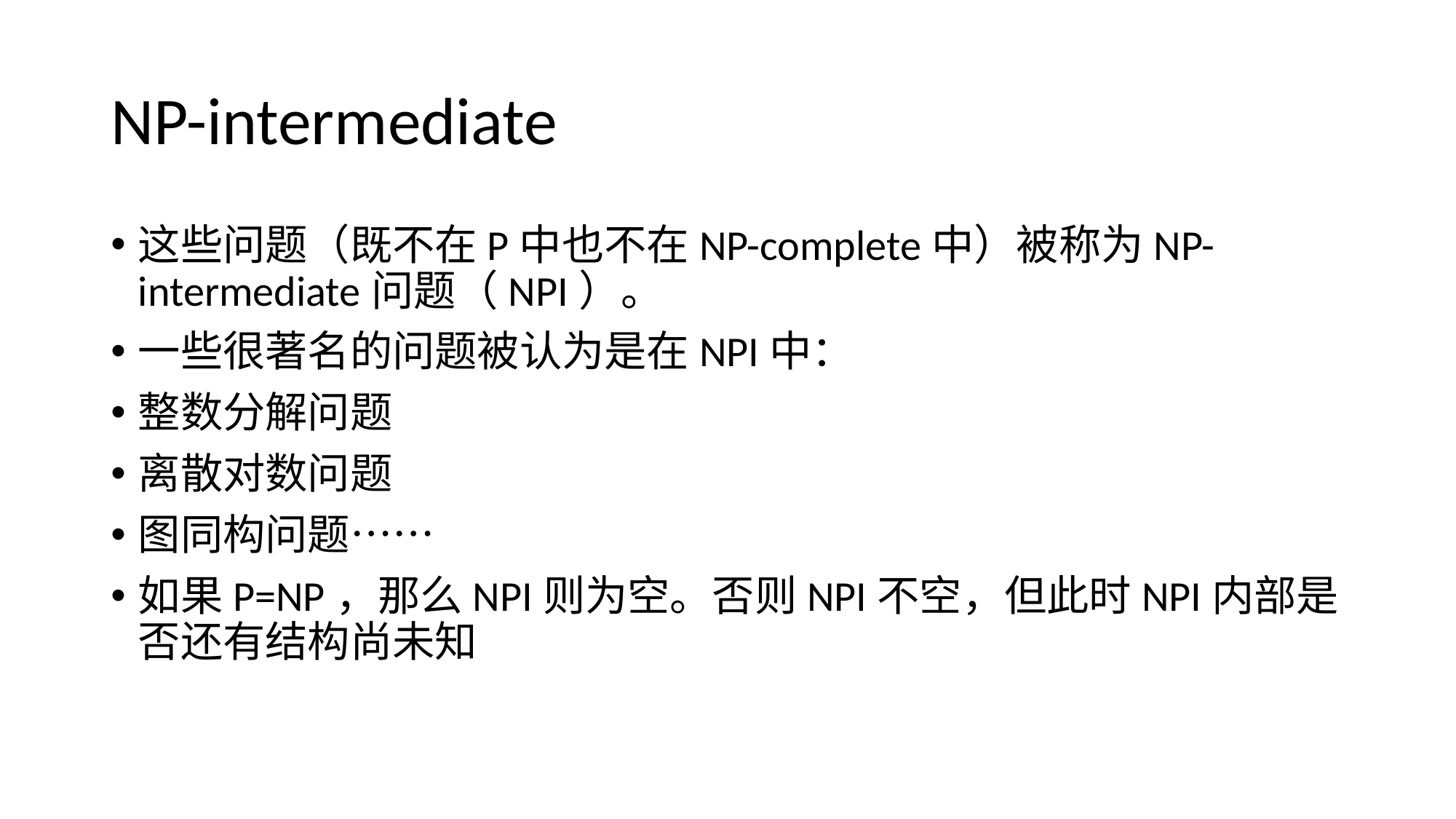

# NP-intermediate
这些问题（既不在P中也不在NP-complete中）被称为NP-intermediate问题（NPI）。
一些很著名的问题被认为是在NPI中：
整数分解问题
离散对数问题
图同构问题……
如果P=NP，那么NPI则为空。否则NPI不空，但此时NPI内部是否还有结构尚未知